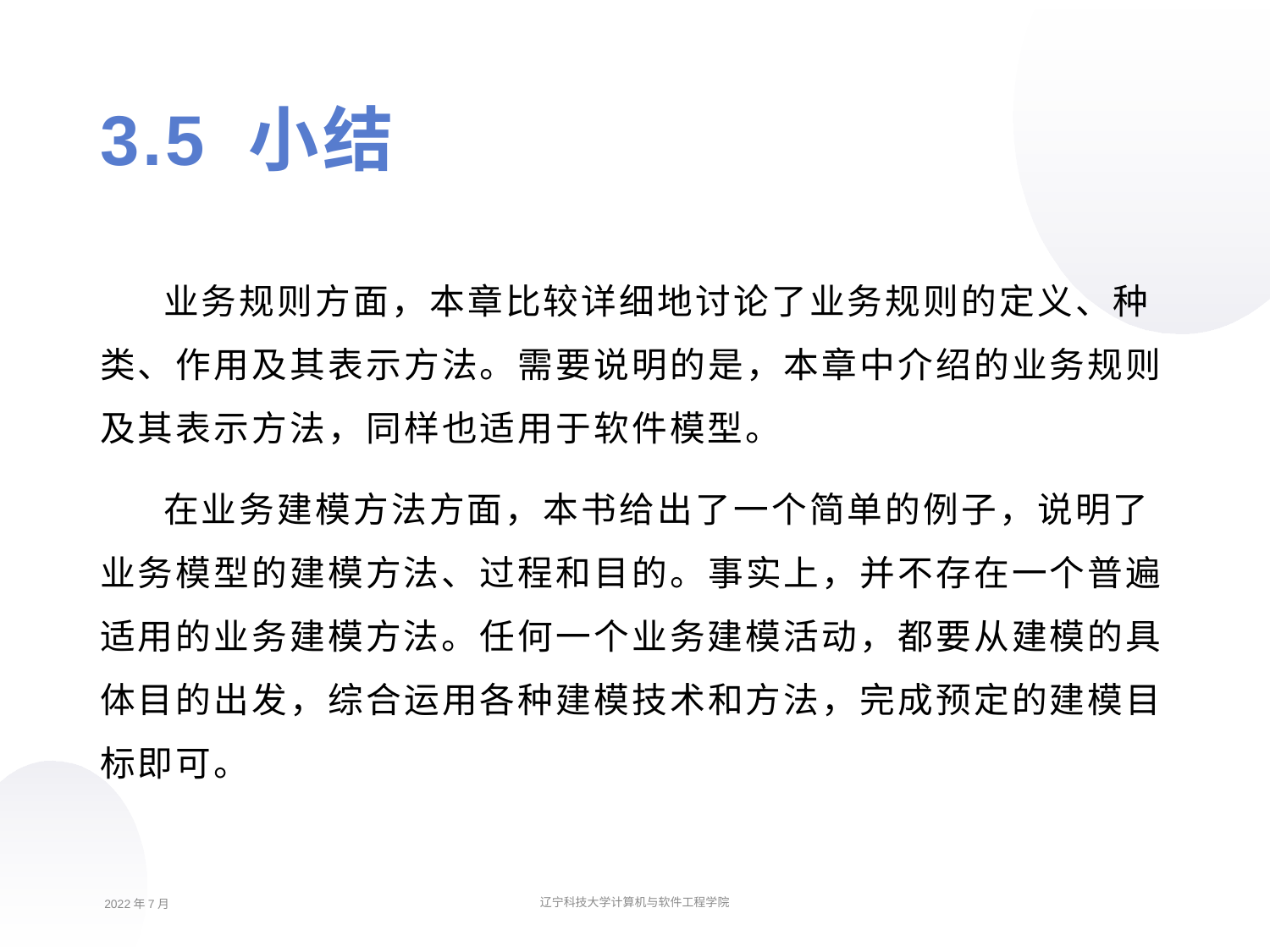

3.5 小结
业务规则方面，本章比较详细地讨论了业务规则的定义、种类、作用及其表示方法。需要说明的是，本章中介绍的业务规则及其表示方法，同样也适用于软件模型。
在业务建模方法方面，本书给出了一个简单的例子，说明了业务模型的建模方法、过程和目的。事实上，并不存在一个普遍适用的业务建模方法。任何一个业务建模活动，都要从建模的具体目的出发，综合运用各种建模技术和方法，完成预定的建模目标即可。

2022年7月
辽宁科技大学计算机与软件工程学院
127